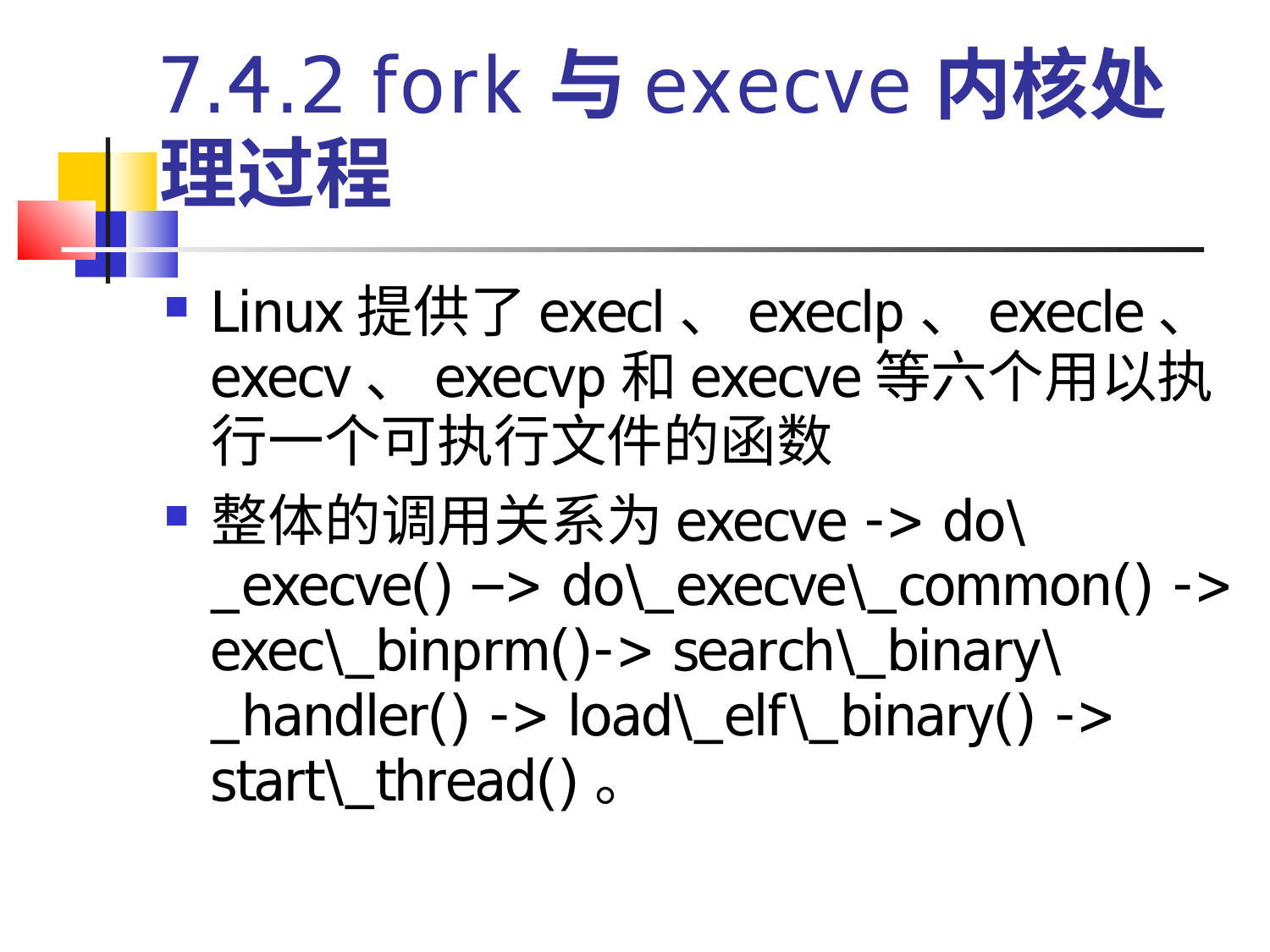

# 7.4.2 fork与execve内核处理过程
Linux提供了execl、execlp、execle、execv、execvp和execve等六个用以执行一个可执行文件的函数
整体的调用关系为execve -> do\_execve() –> do\_execve\_common() -> exec\_binprm()-> search\_binary\_handler() -> load\_elf\_binary() -> start\_thread()。